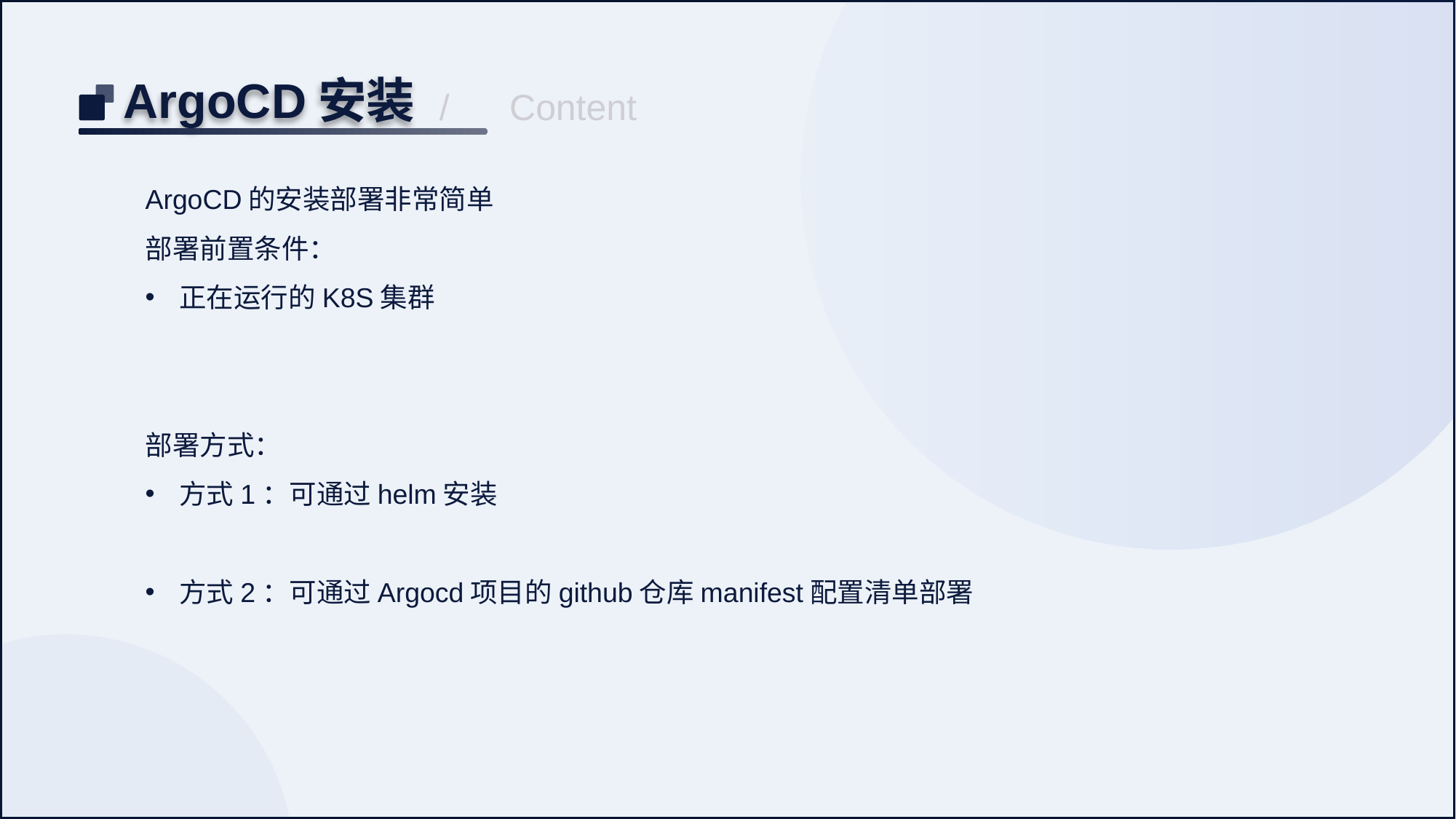

ArgoCD安装
/
Content

ArgoCD的安装部署非常简单
部署前置条件：
正在运行的K8S集群

部署方式：
方式1：可通过helm安装

方式2：可通过Argocd项目的github仓库manifest配置清单部署